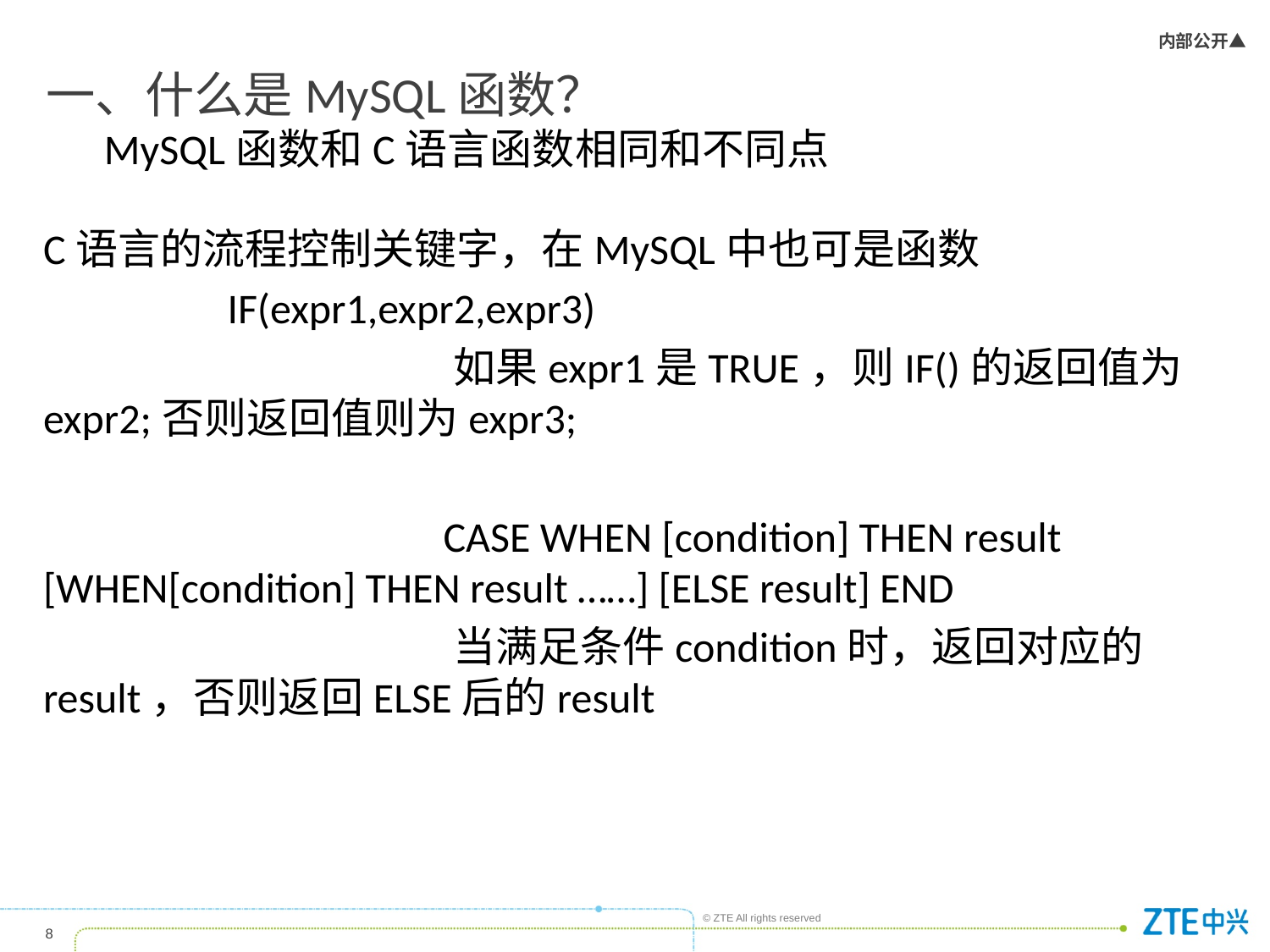

# 一、什么是MySQL函数？ MySQL函数和C语言函数相同和不同点
C语言的流程控制关键字，在MySQL中也可是函数
	      IF(expr1,expr2,expr3)
			  如果expr1是TRUE，则IF()的返回值为expr2;否则返回值则为expr3;

			  CASE WHEN [condition] THEN result [WHEN[condition] THEN result ……] [ELSE result] END
			  当满足条件condition时，返回对应的result，否则返回ELSE后的result